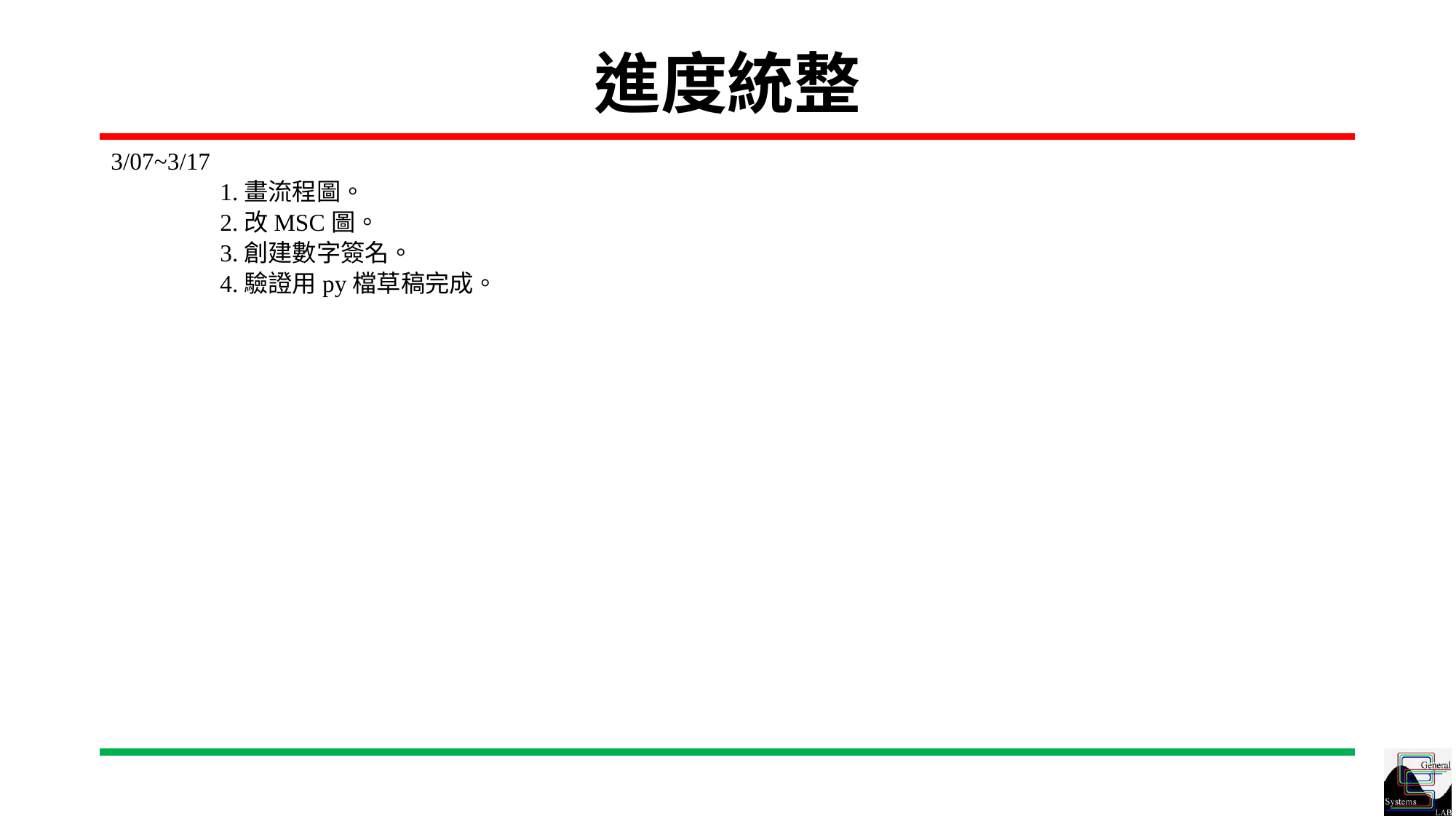

# 進度統整
3/07~3/17
	1.畫流程圖。
	2.改MSC圖。
	3.創建數字簽名。
	4.驗證用py檔草稿完成。